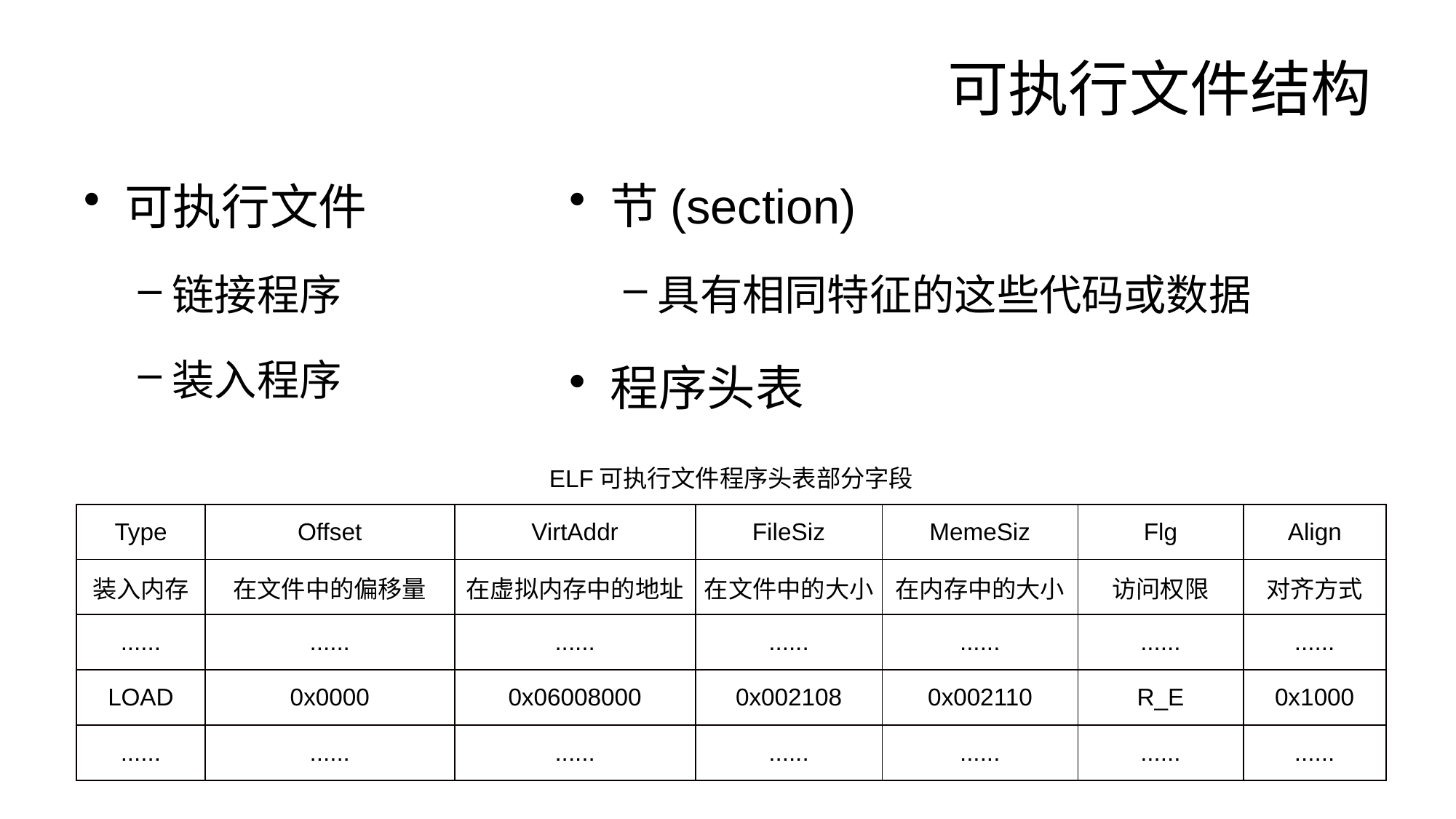

# 可执行文件结构
节(section)
具有相同特征的这些代码或数据
程序头表

可执行文件
链接程序
装入程序
| ELF可执行文件程序头表部分字段 |  |  |  |  |  |  |
| --- | --- | --- | --- | --- | --- | --- |
| Type | Offset | VirtAddr | FileSiz | MemeSiz | Flg | Align |
| 装入内存 | 在文件中的偏移量 | 在虚拟内存中的地址 | 在文件中的大小 | 在内存中的大小 | 访问权限 | 对齐方式 |
| ...... | ...... | ...... | ...... | ...... | ...... | ...... |
| LOAD | 0x0000 | 0x06008000 | 0x002108 | 0x002110 | R\_E | 0x1000 |
| ...... | ...... | ...... | ...... | ...... | ...... | ...... |